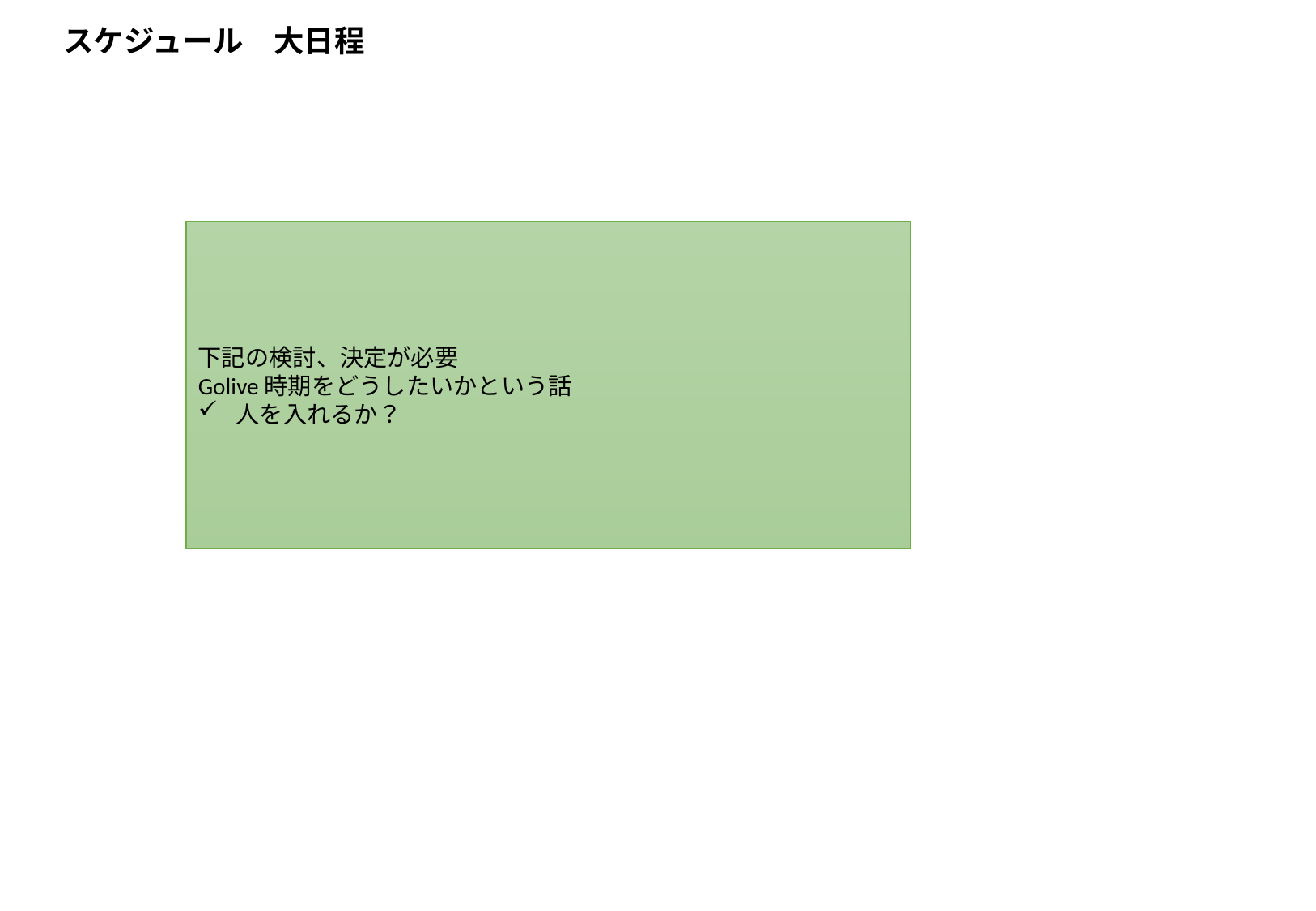

スケジュール　大日程
#
下記の検討、決定が必要
Golive時期をどうしたいかという話
人を入れるか？